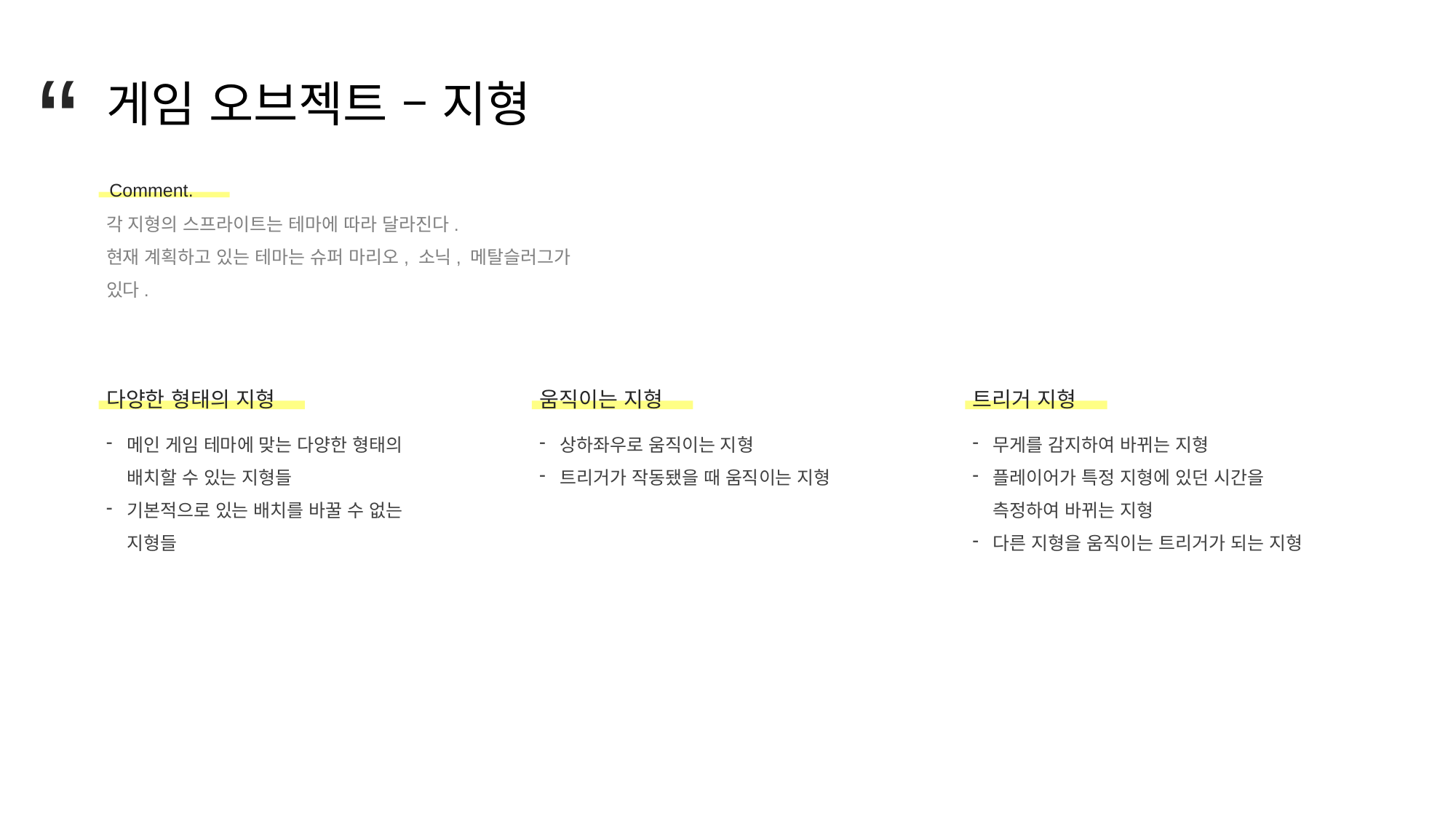

“
게임 오브젝트 – 지형
Comment.

각 지형의 스프라이트는 테마에 따라 달라진다.
현재 계획하고 있는 테마는 슈퍼 마리오, 소닉, 메탈슬러그가 있다.
다양한 형태의 지형
움직이는 지형
트리거 지형

메인 게임 테마에 맞는 다양한 형태의 배치할 수 있는 지형들
기본적으로 있는 배치를 바꿀 수 없는 지형들
상하좌우로 움직이는 지형
트리거가 작동됐을 때 움직이는 지형

무게를 감지하여 바뀌는 지형
플레이어가 특정 지형에 있던 시간을 측정하여 바뀌는 지형
다른 지형을 움직이는 트리거가 되는 지형